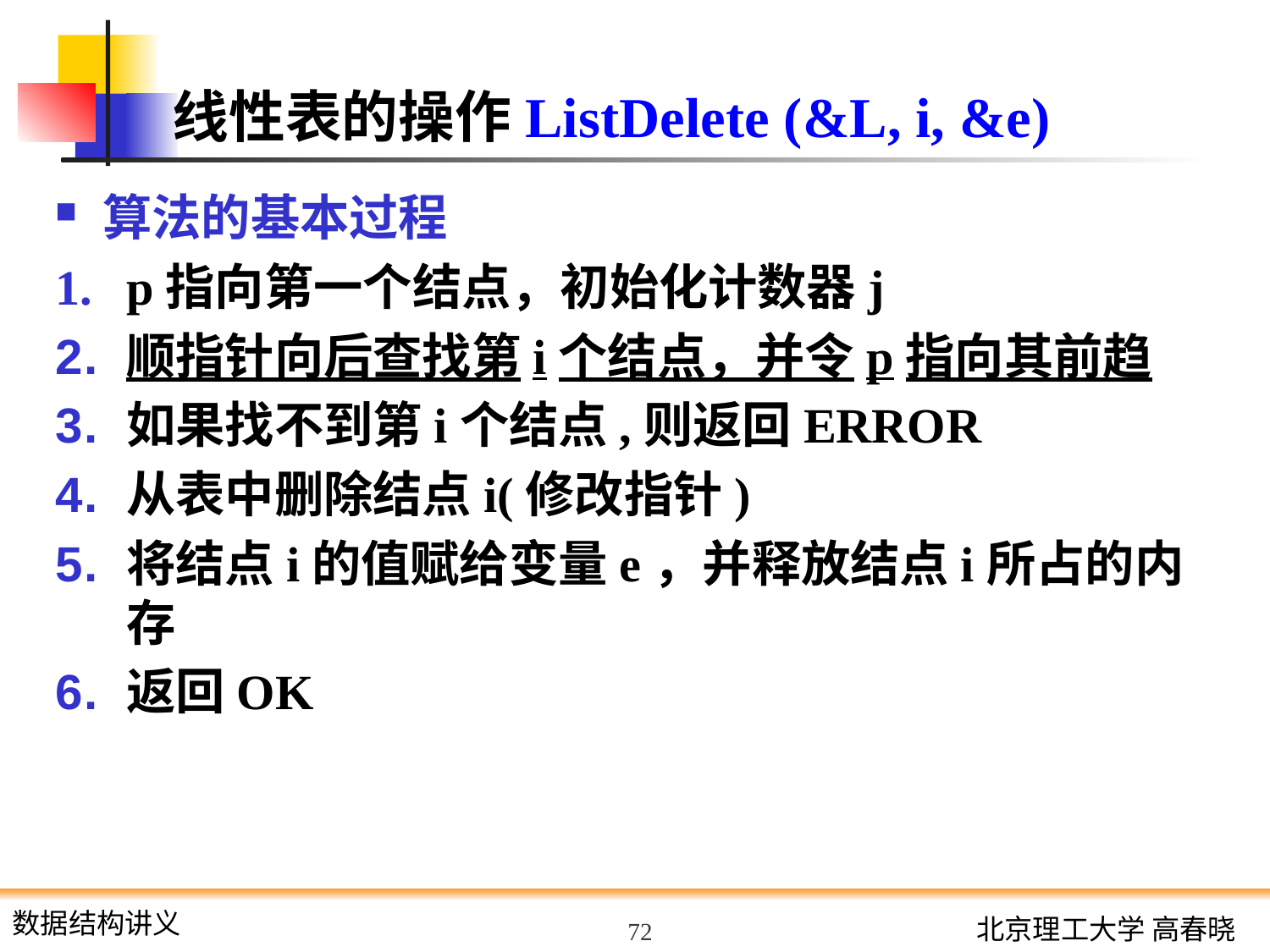

# 线性表的操作ListDelete (&L, i, &e)
算法的基本过程
p指向第一个结点，初始化计数器j
顺指针向后查找第i个结点，并令p指向其前趋
如果找不到第i个结点,则返回ERROR
从表中删除结点i(修改指针)
将结点i的值赋给变量e，并释放结点i所占的内存
返回OK

72